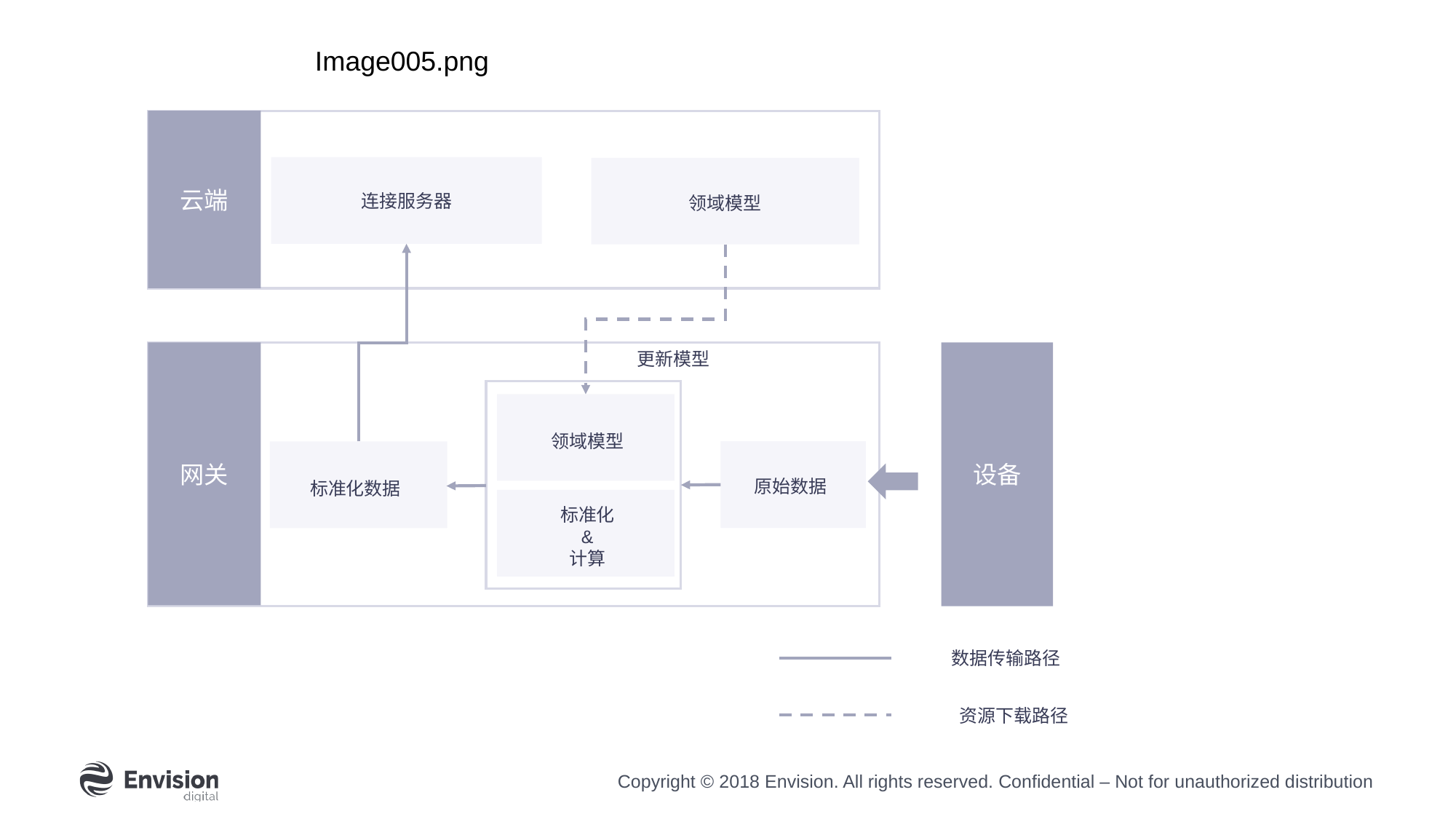

Image005.png
云端

连接服务器
领域模型
更新模型
设备
网关

领域模型

原始数据
标准化数据

标准化
&
计算
数据传输路径
资源下载路径